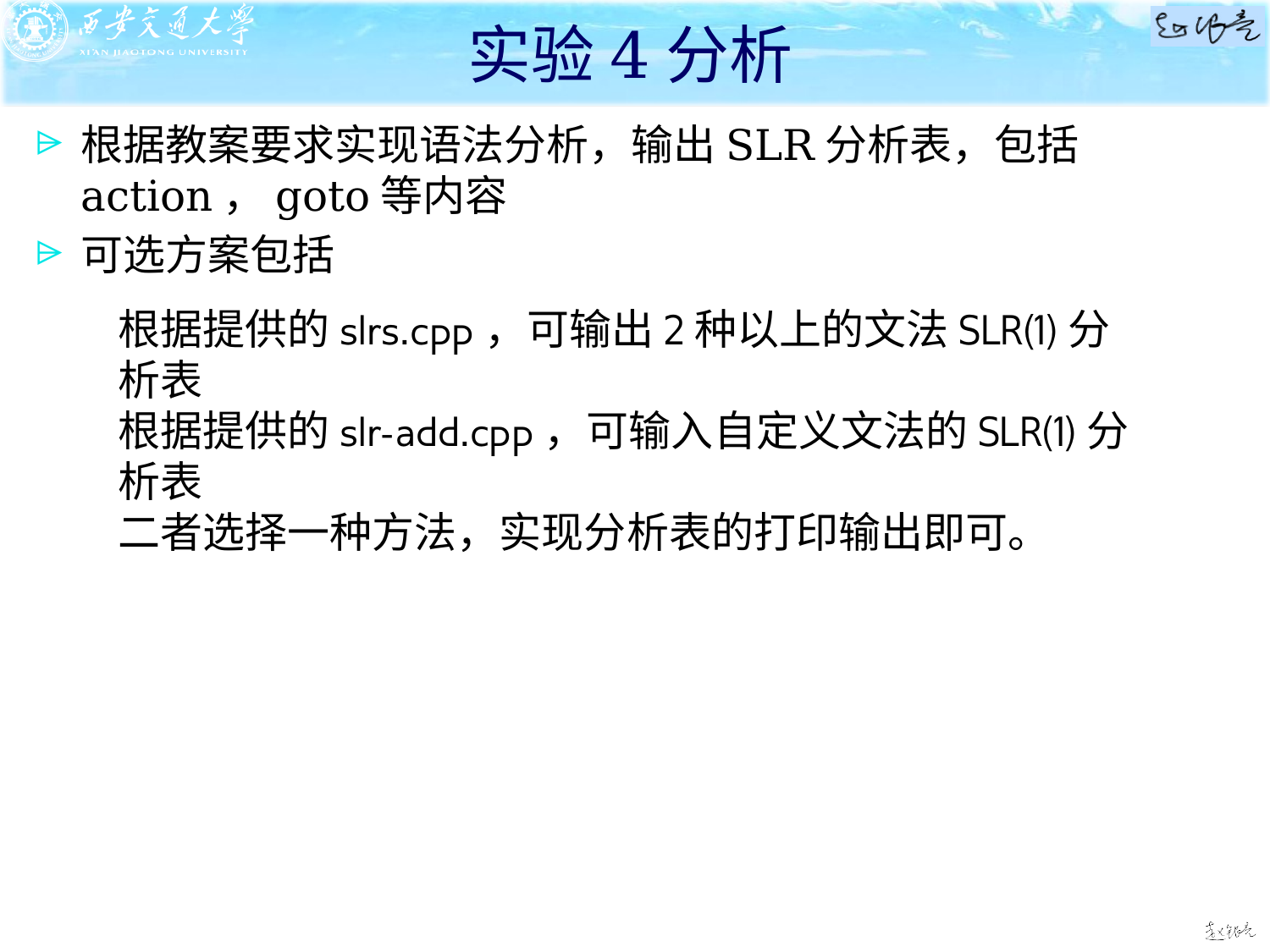

# 实验4分析
根据教案要求实现语法分析，输出SLR分析表，包括action，goto等内容
可选方案包括

根据提供的slrs.cpp，可输出2种以上的文法SLR(1)分析表
根据提供的slr-add.cpp，可输入自定义文法的SLR(1)分析表
二者选择一种方法，实现分析表的打印输出即可。